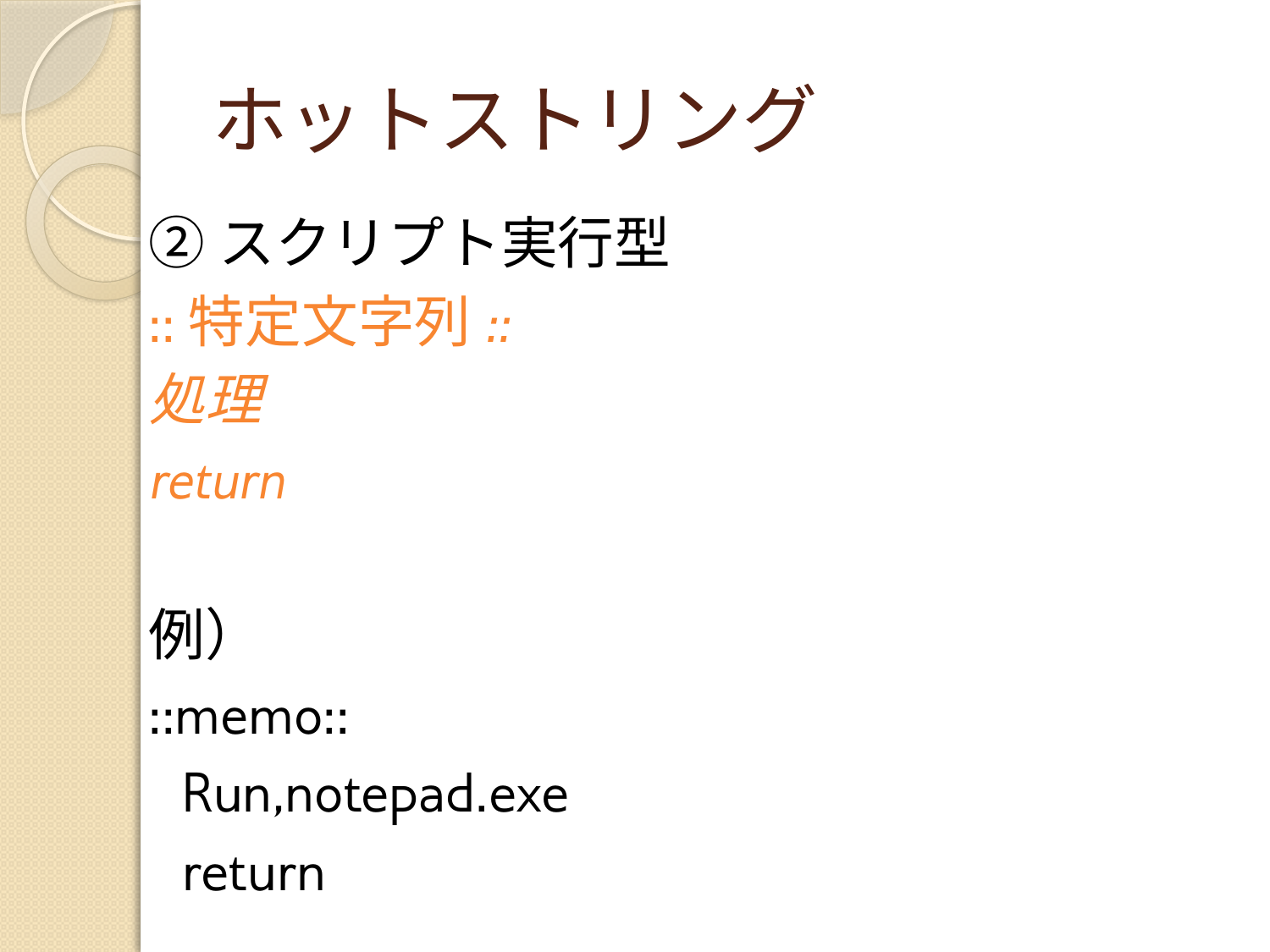

# ホットストリング
②スクリプト実行型
::特定文字列::
処理
return

例）
::memo::
  Run,notepad.exe
  return